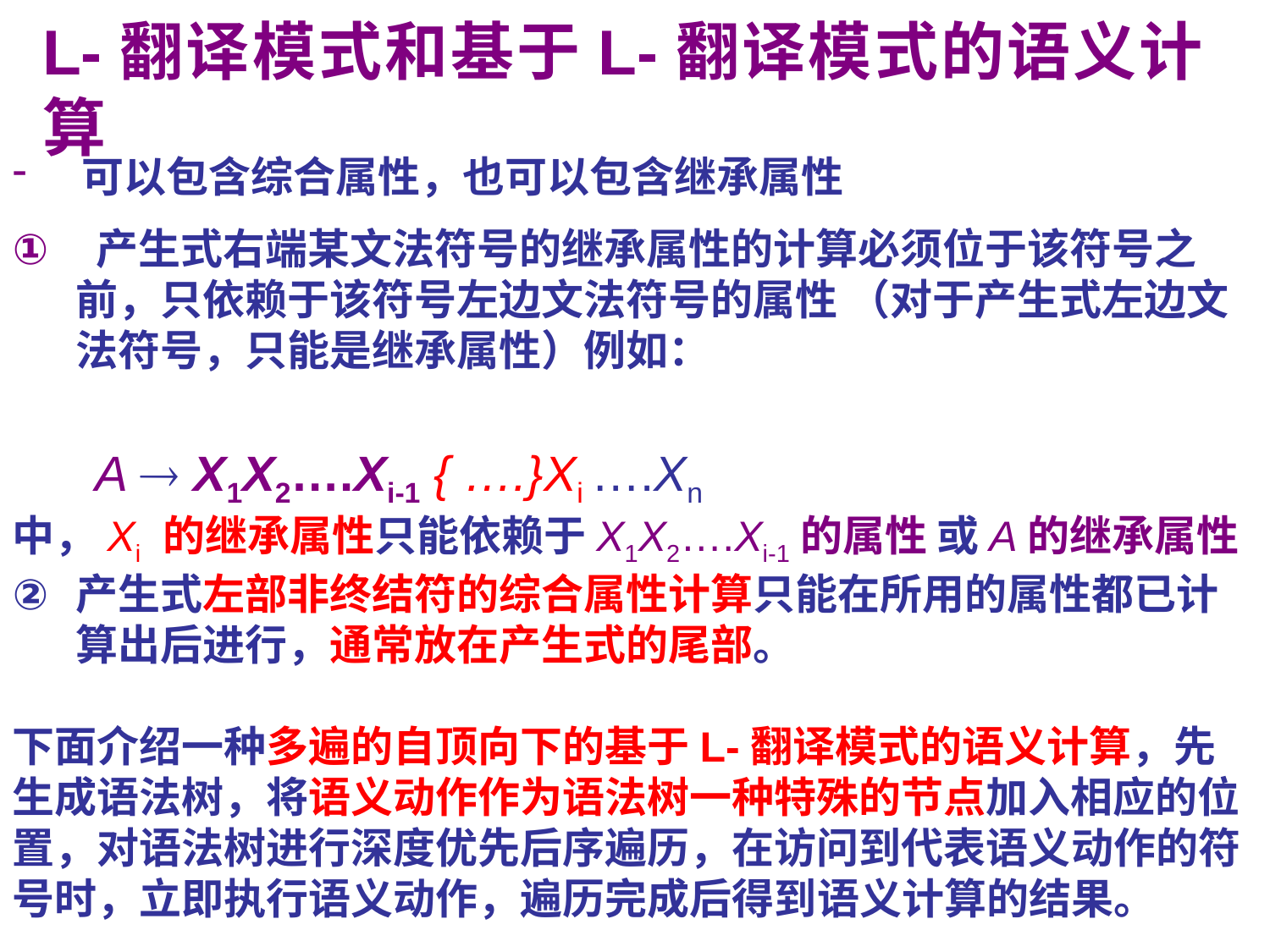

L-翻译模式和基于L-翻译模式的语义计算
   可以包含综合属性，也可以包含继承属性

 产生式右端某文法符号的继承属性的计算必须位于该符号之前，只依赖于该符号左边文法符号的属性 （对于产生式左边文法符号，只能是继承属性）例如：
      A → X1X2….Xi-1 { ….}Xi ….Xn
中，Xi 的继承属性只能依赖于X1X2….Xi-1的属性 或A的继承属性
产生式左部非终结符的综合属性计算只能在所用的属性都已计算出后进行，通常放在产生式的尾部。

下面介绍一种多遍的自顶向下的基于L-翻译模式的语义计算，先生成语法树，将语义动作作为语法树一种特殊的节点加入相应的位置，对语法树进行深度优先后序遍历，在访问到代表语义动作的符号时，立即执行语义动作，遍历完成后得到语义计算的结果。